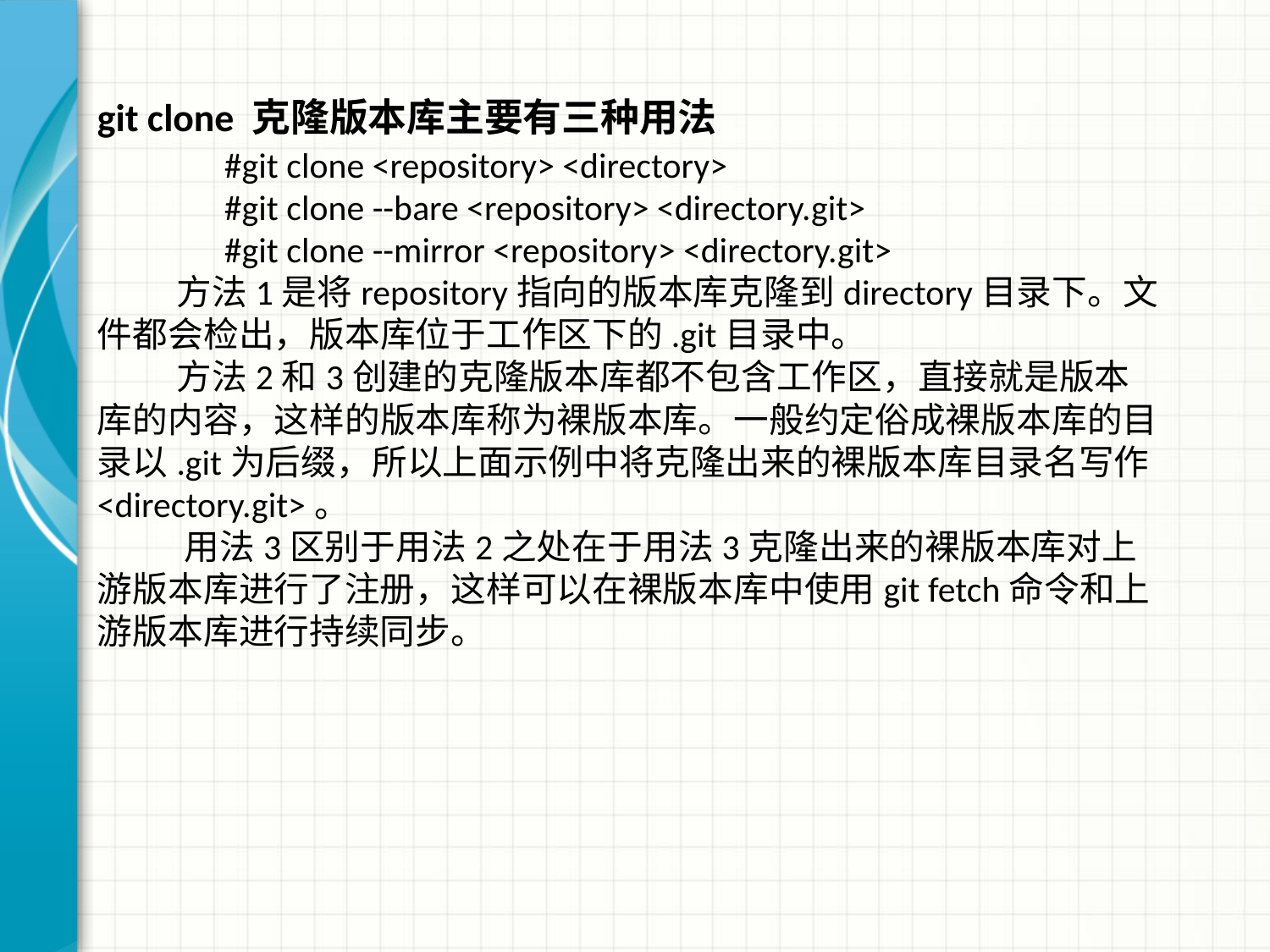

git clone 克隆版本库主要有三种用法
	#git clone <repository> <directory>
	#git clone --bare <repository> <directory.git>
	#git clone --mirror <repository> <directory.git>
         方法1是将repository指向的版本库克隆到directory目录下。文件都会检出，版本库位于工作区下的.git目录中。
         方法2和3创建的克隆版本库都不包含工作区，直接就是版本库的内容，这样的版本库称为裸版本库。一般约定俗成裸版本库的目录以.git为后缀，所以上面示例中将克隆出来的裸版本库目录名写作<directory.git>。
          用法3区别于用法2之处在于用法3克隆出来的裸版本库对上游版本库进行了注册，这样可以在裸版本库中使用git fetch命令和上游版本库进行持续同步。